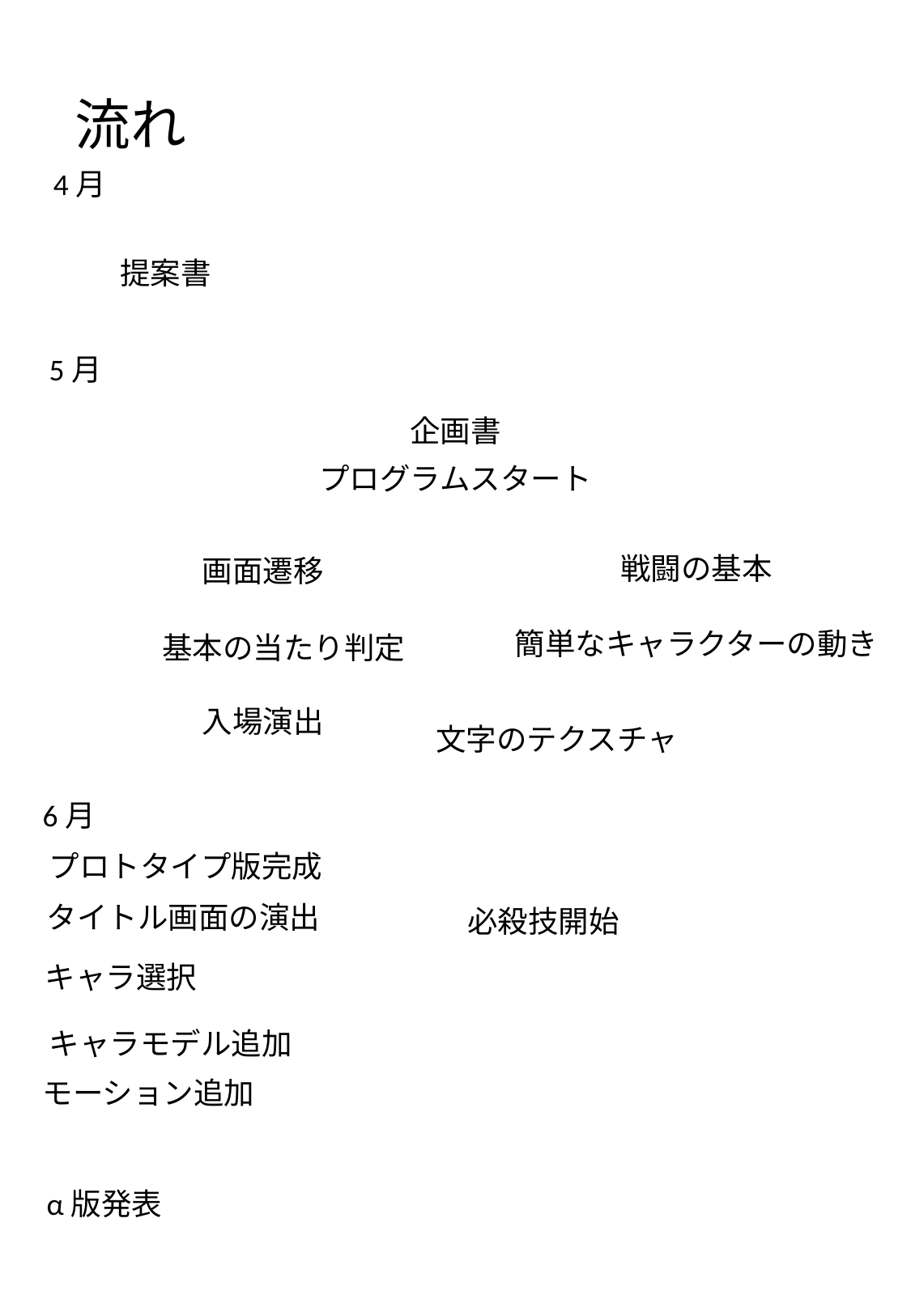

# 流れ
4月
提案書
5月
企画書
プログラムスタート
戦闘の基本
画面遷移
簡単なキャラクターの動き
基本の当たり判定
入場演出
文字のテクスチャ
6月
プロトタイプ版完成
タイトル画面の演出
必殺技開始
キャラ選択
キャラモデル追加
モーション追加
α版発表